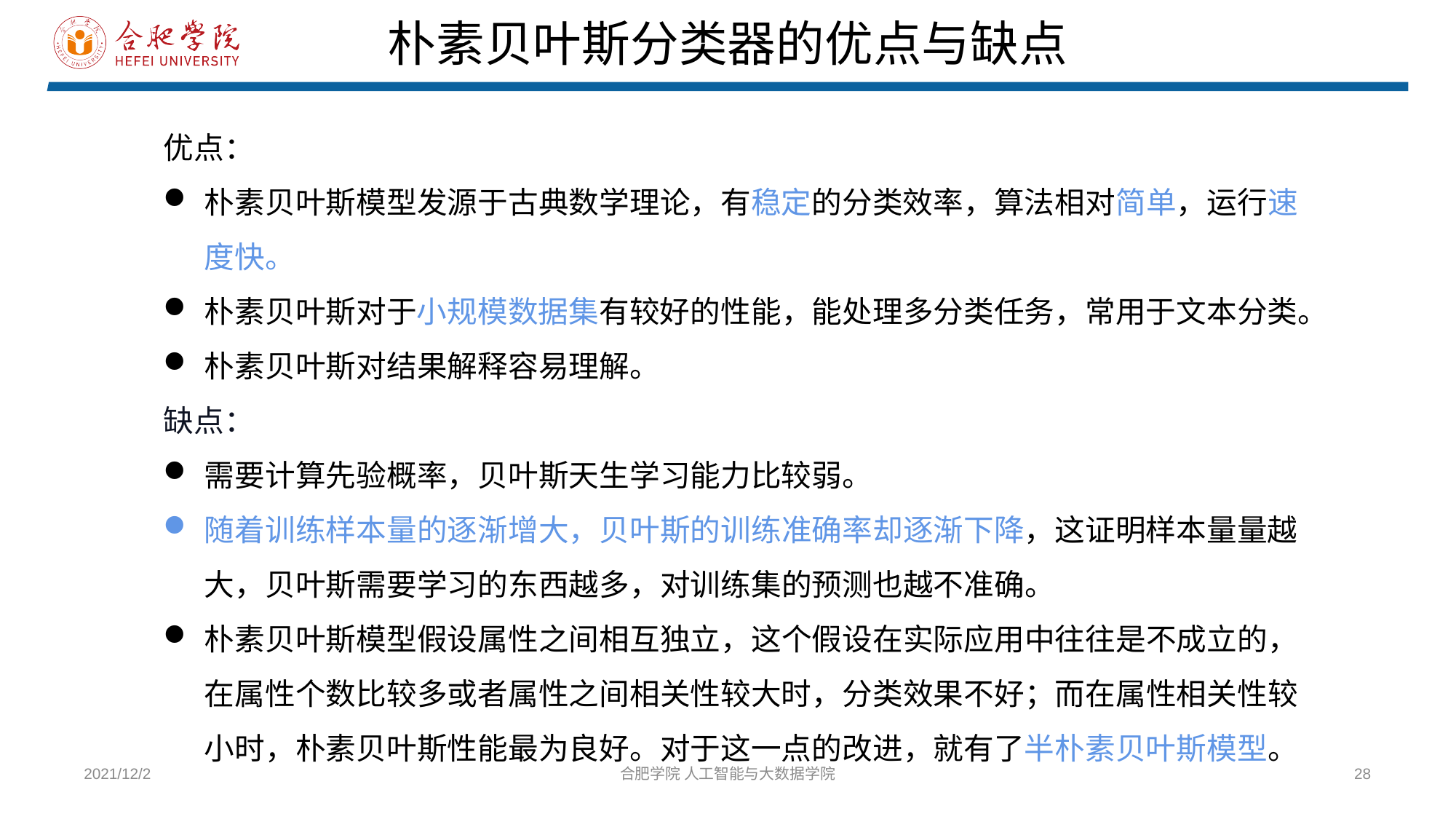

朴素贝叶斯分类器的优点与缺点
优点：
朴素贝叶斯模型发源于古典数学理论，有稳定的分类效率，算法相对简单，运行速度快。
朴素贝叶斯对于小规模数据集有较好的性能，能处理多分类任务，常用于文本分类。
朴素贝叶斯对结果解释容易理解。
缺点：
需要计算先验概率，贝叶斯天生学习能力比较弱。
随着训练样本量的逐渐增大，贝叶斯的训练准确率却逐渐下降，这证明样本量量越大，贝叶斯需要学习的东西越多，对训练集的预测也越不准确。
朴素贝叶斯模型假设属性之间相互独立，这个假设在实际应用中往往是不成立的，在属性个数比较多或者属性之间相关性较大时，分类效果不好；而在属性相关性较小时，朴素贝叶斯性能最为良好。对于这一点的改进，就有了半朴素贝叶斯模型。
2021/12/2
合肥学院 人工智能与大数据学院
28